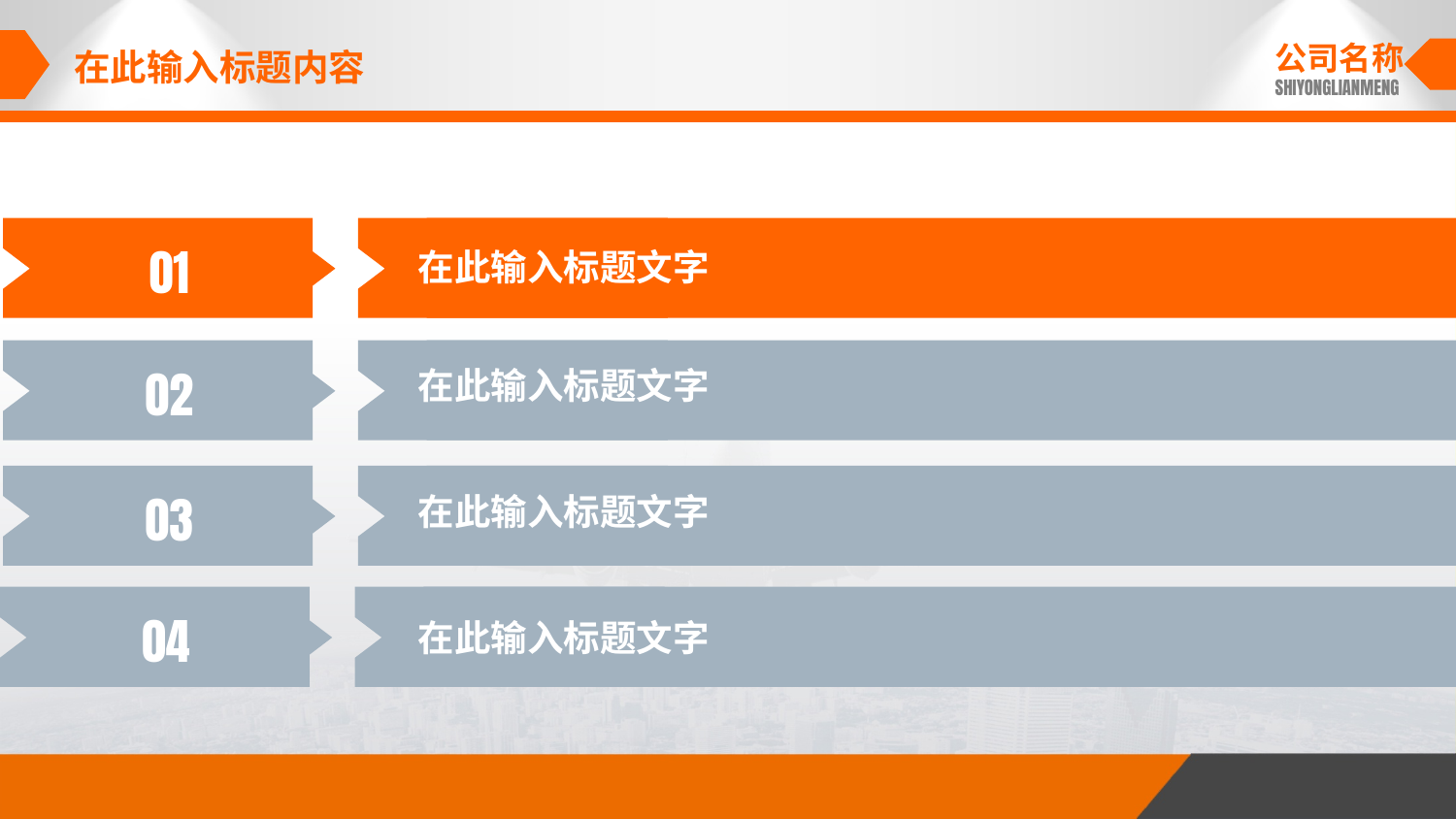

公司名称
SHIYONGLIANMENG

在此输入标题内容
01

在此输入标题文字
02

在此输入标题文字
03

在此输入标题文字
04

在此输入标题文字